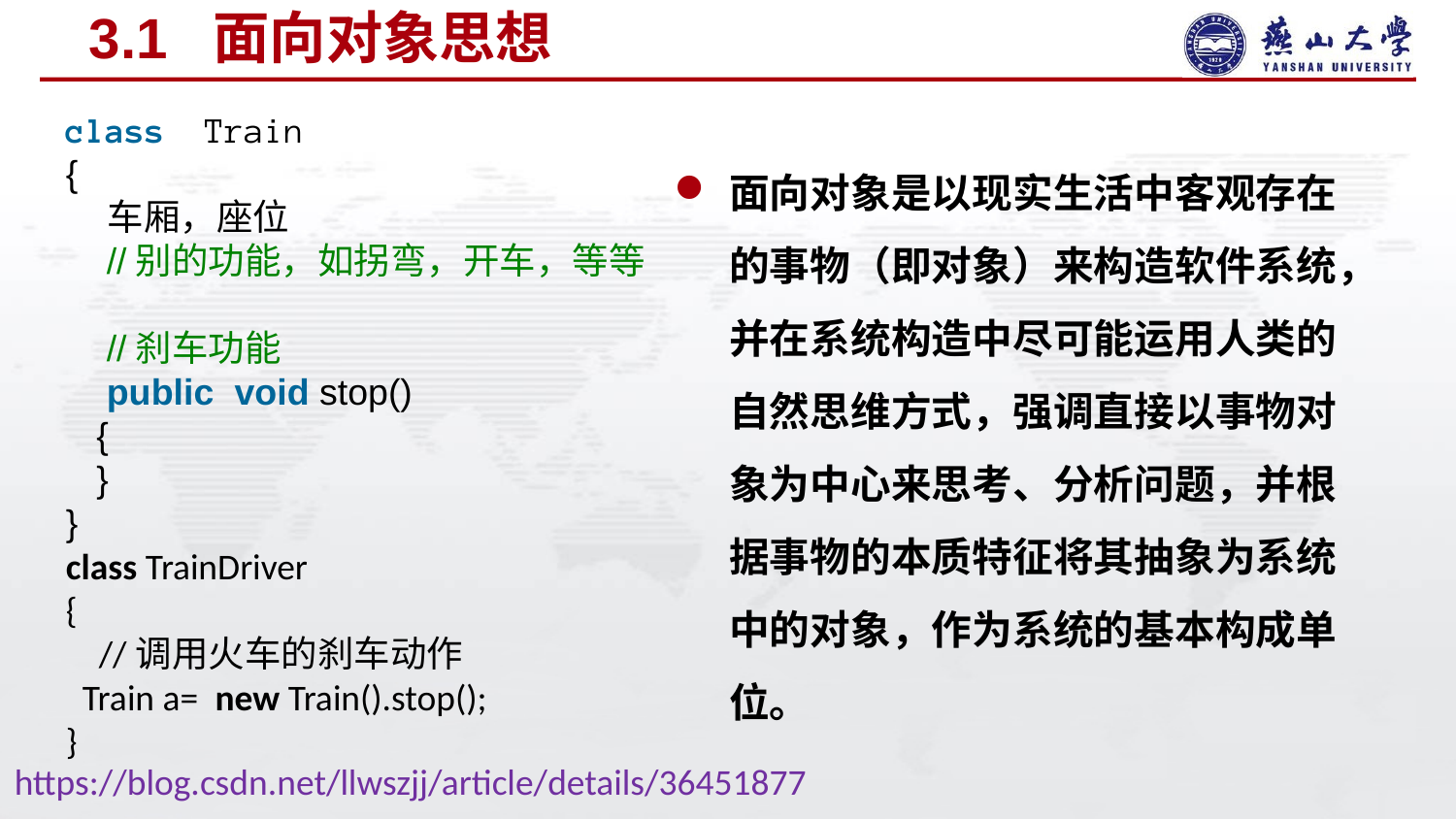

# 3.1  面向对象思想
class  Train
{
    车厢，座位
    //别的功能，如拐弯，开车，等等
    //刹车功能
    public  void stop()
   {
   }
}
class TrainDriver
{
    //调用火车的刹车动作
  Train a=  new Train().stop();
}

面向对象是以现实生活中客观存在的事物（即对象）来构造软件系统，并在系统构造中尽可能运用人类的自然思维方式，强调直接以事物对象为中心来思考、分析问题，并根据事物的本质特征将其抽象为系统中的对象，作为系统的基本构成单位。
https://blog.csdn.net/llwszjj/article/details/36451877